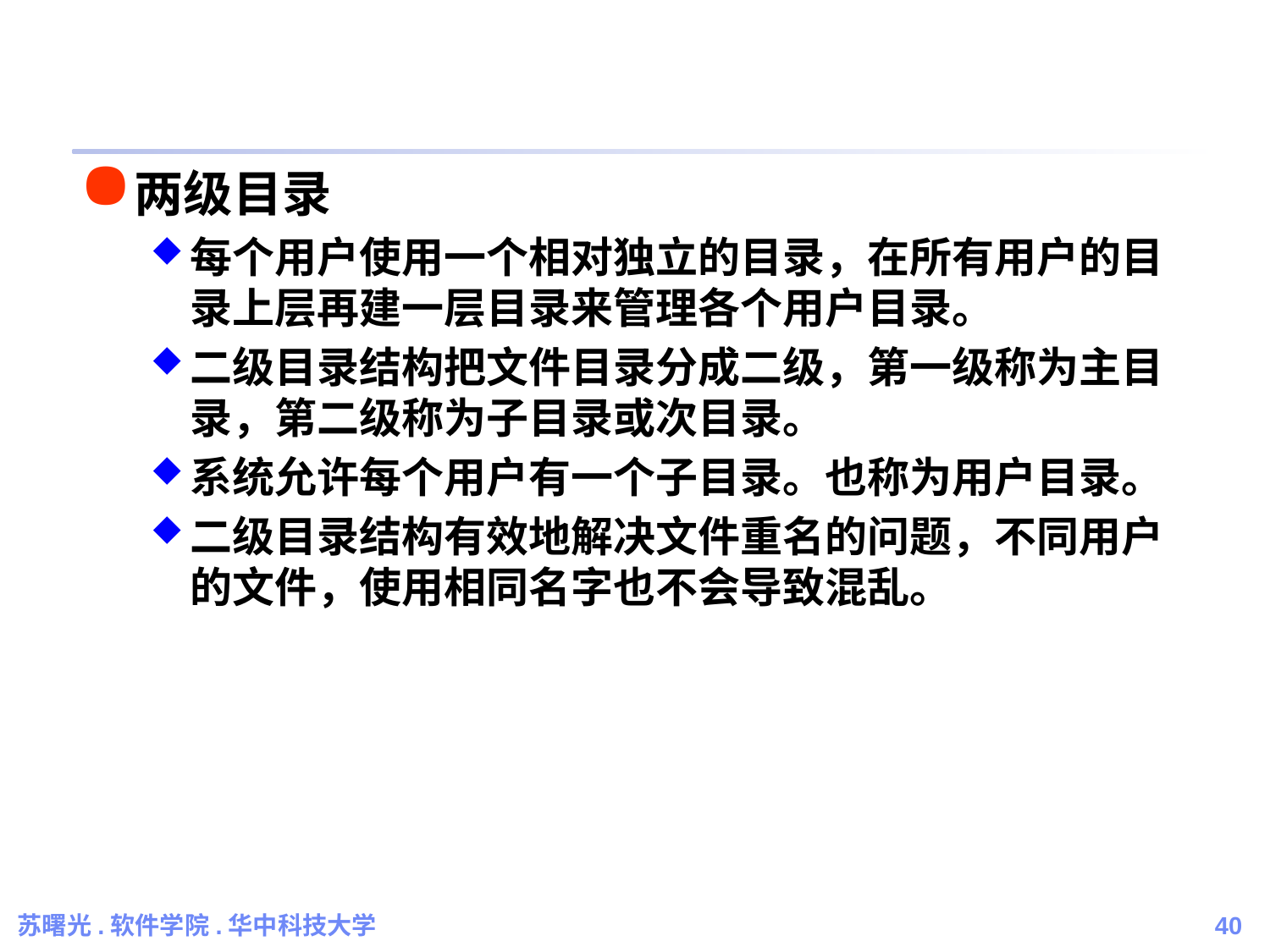

#
两级目录
每个用户使用一个相对独立的目录，在所有用户的目录上层再建一层目录来管理各个用户目录。
二级目录结构把文件目录分成二级，第一级称为主目录，第二级称为子目录或次目录。
系统允许每个用户有一个子目录。也称为用户目录。
二级目录结构有效地解决文件重名的问题，不同用户的文件，使用相同名字也不会导致混乱。
苏曙光.软件学院.华中科技大学
40